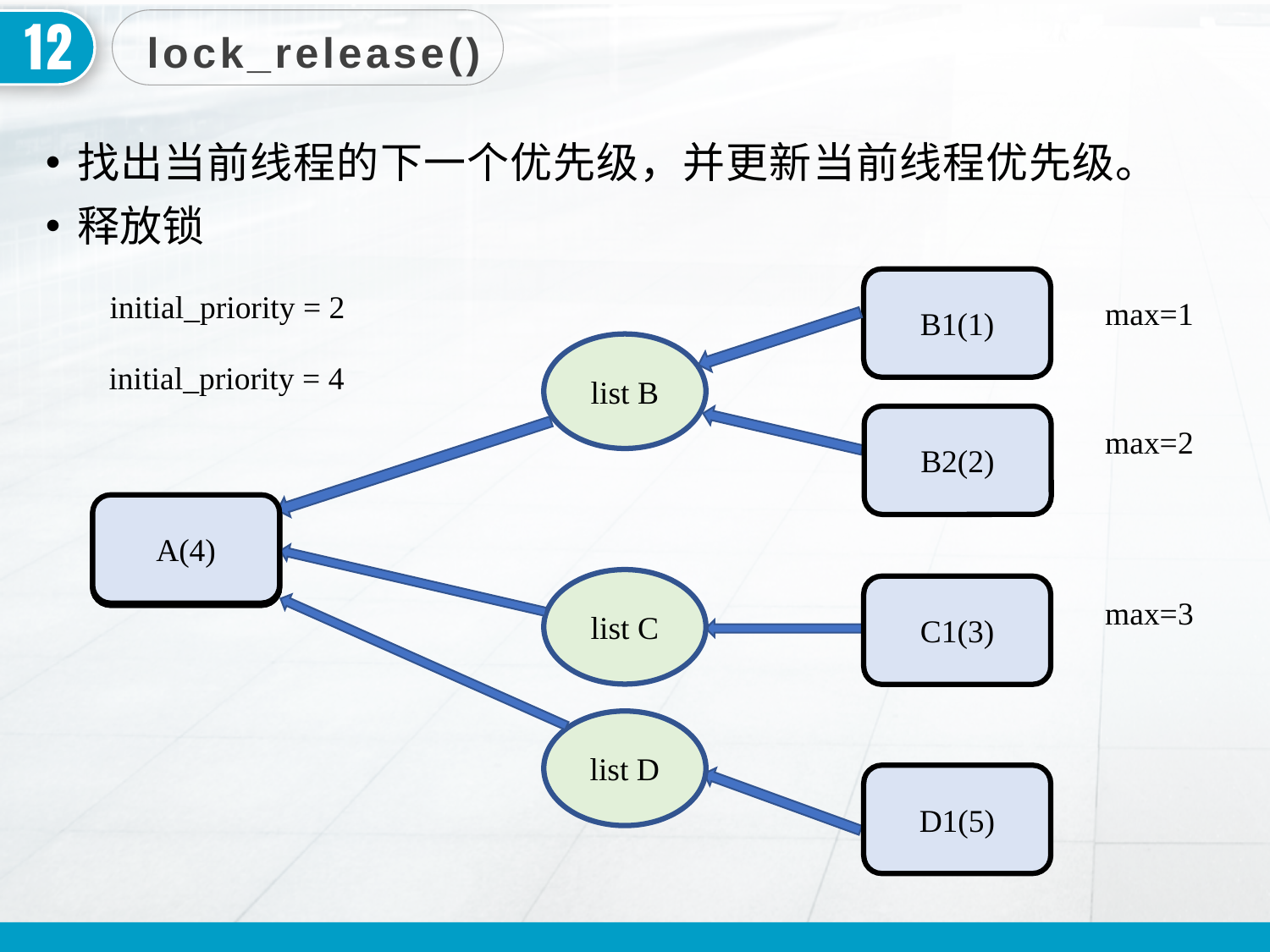

12
lock_release()
找出当前线程的下一个优先级，并更新当前线程优先级。
释放锁
B1(1)
initial_priority = 2
max=1

list B
initial_priority = 4
B2(2)
max=2

A(4)
A(5)
A(3)
list C

C1(3)
max=3

list D
D1(5)